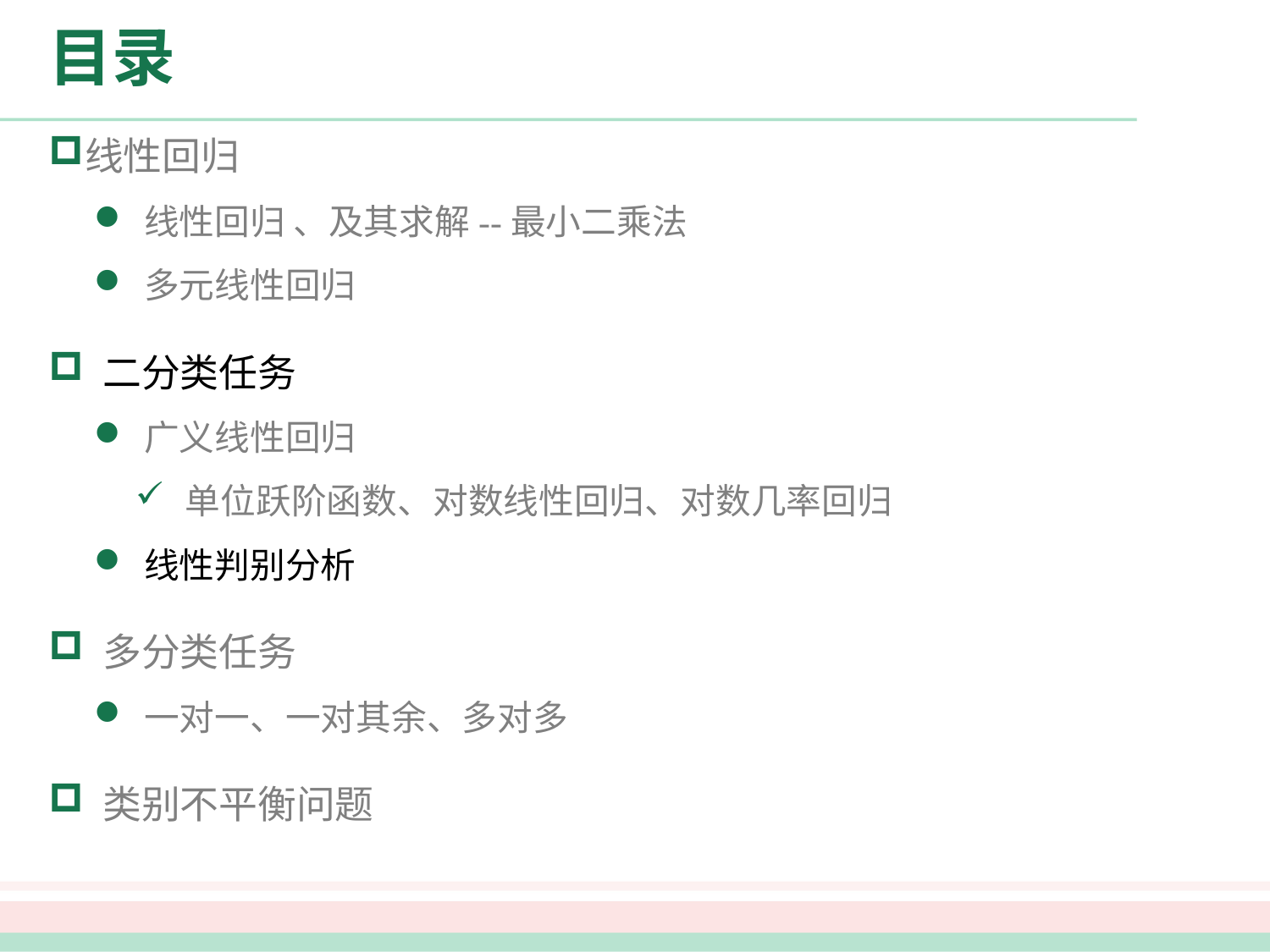

# 目录
线性回归
线性回归 、及其求解--最小二乘法
多元线性回归
 二分类任务
广义线性回归
单位跃阶函数、对数线性回归、对数几率回归
线性判别分析
 多分类任务
一对一、一对其余、多对多
 类别不平衡问题